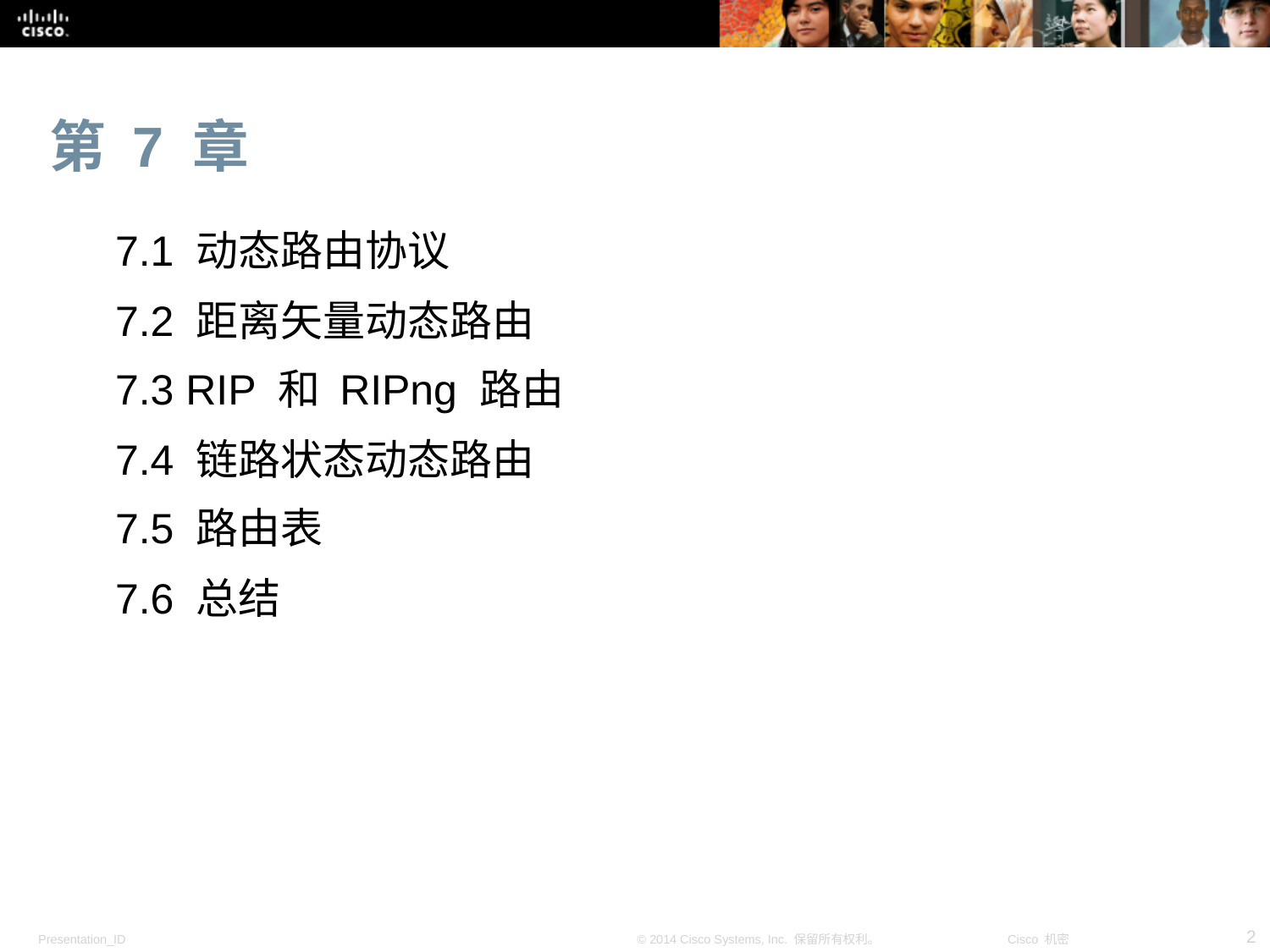

# 第 7 章
7.1 动态路由协议
7.2 距离矢量动态路由
7.3 RIP 和 RIPng 路由
7.4 链路状态动态路由
7.5 路由表
7.6 总结